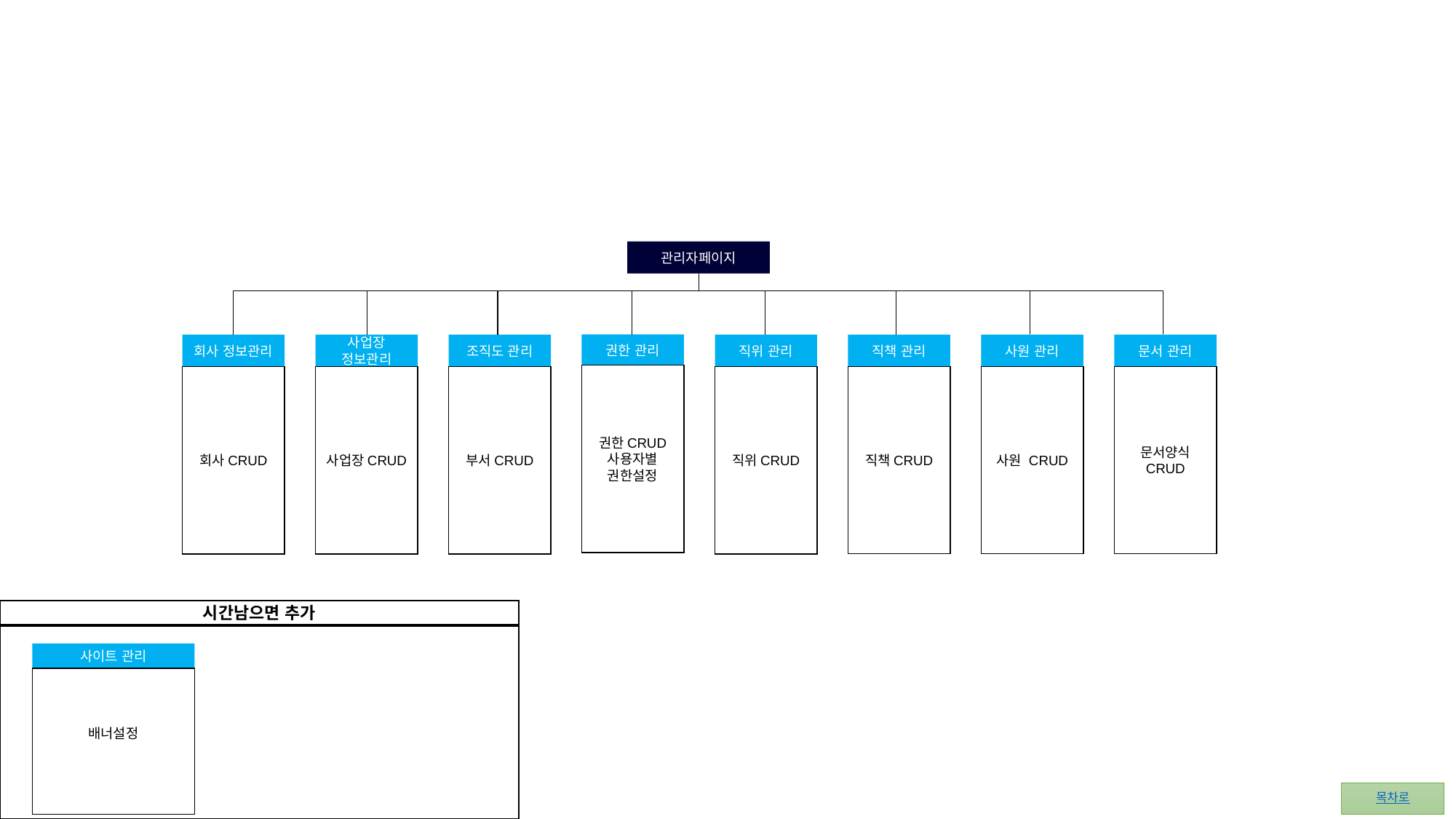

관리자페이지
권한 관리
사업장 정보관리
조직도 관리
직위 관리
직책 관리
사원 관리
문서 관리
회사 정보관리
권한CRUD
사용자별 권한설정
직책CRUD
사원 CRUD
문서양식 CRUD
회사CRUD
사업장CRUD
부서CRUD
직위CRUD
시간남으면 추가

사이트 관리
배너설정

목차로